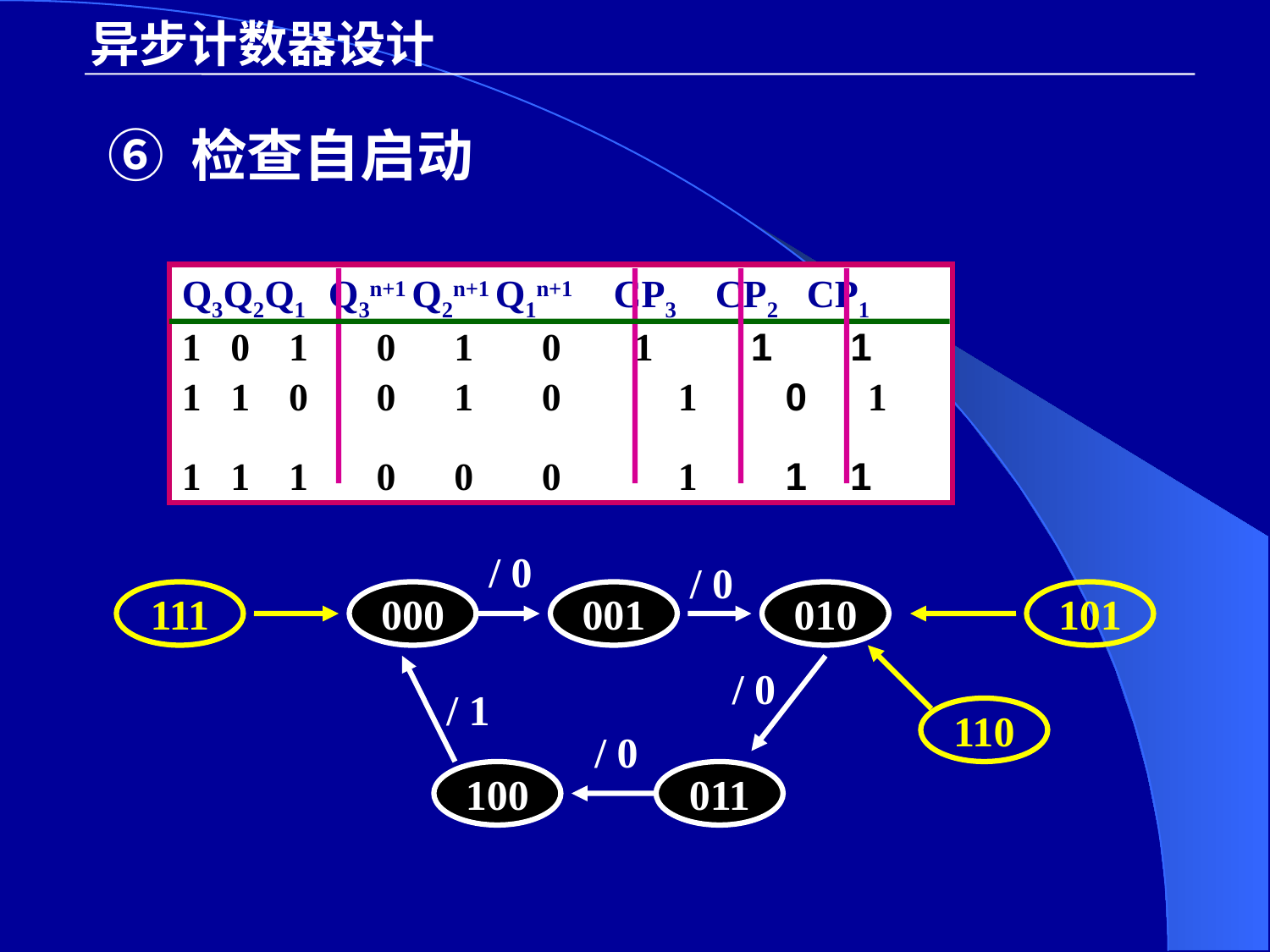

异步计数器设计

⑥ 检查自启动
Q3Q2Q1    Q3n+1 Q2n+1 Q1n+1     CP3    CP2     CP1
1   0    1       0      1       0       1          1        1
1   1    0       0      1       0            1         0      1
1   1    1       0      0       0            1         1    1

/ 0
/ 0
111
000
001
010
101

/ 0

/ 1
110
/ 0
100
011